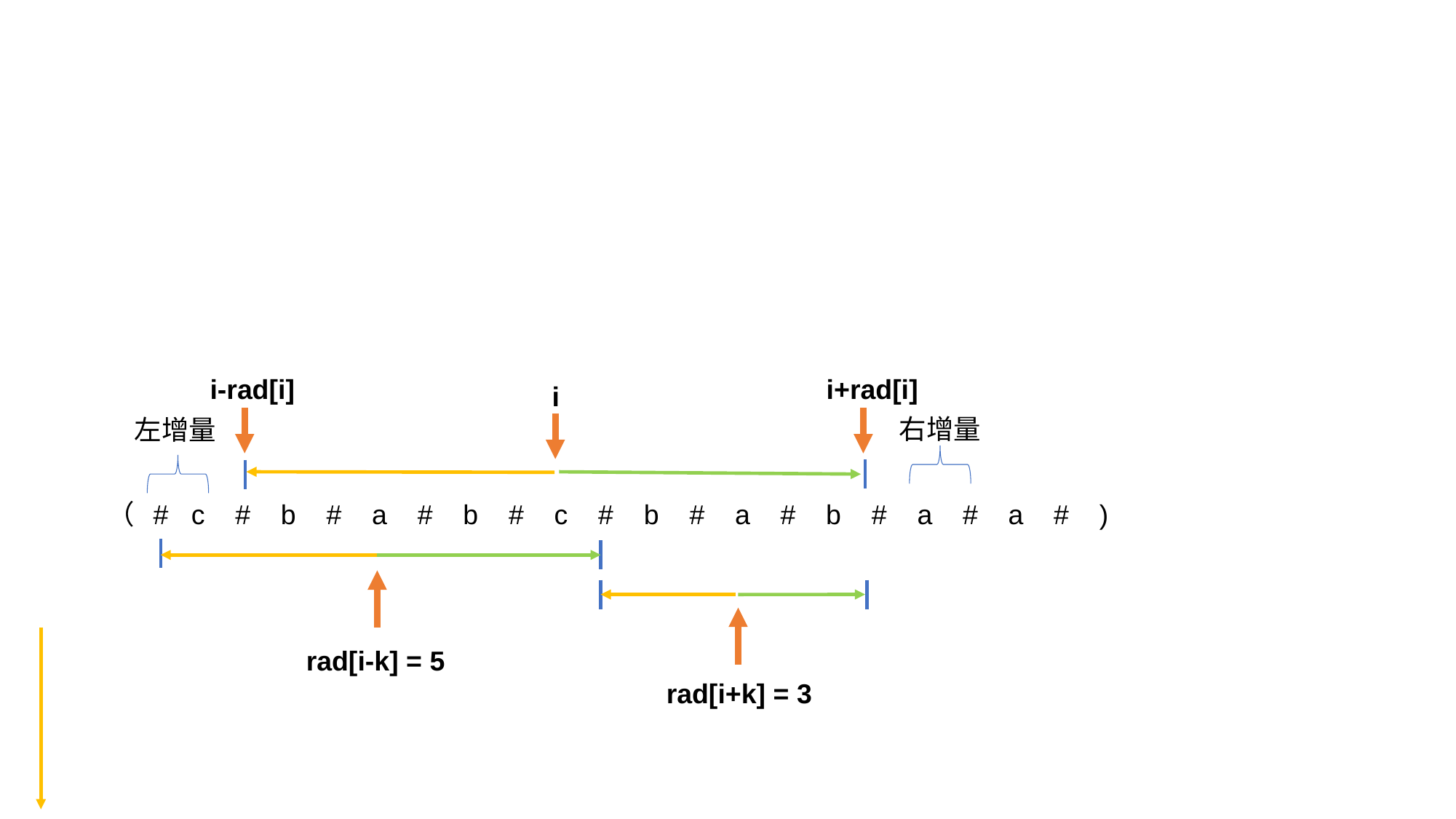

i-rad[i]
i+rad[i]
i
右增量
左增量

（  #   c    #    b    #    a    #    b    #    c    #    b    #    a    #    b    #    a    #    a    #    )
rad[i-k] = 5
rad[i+k] = 3